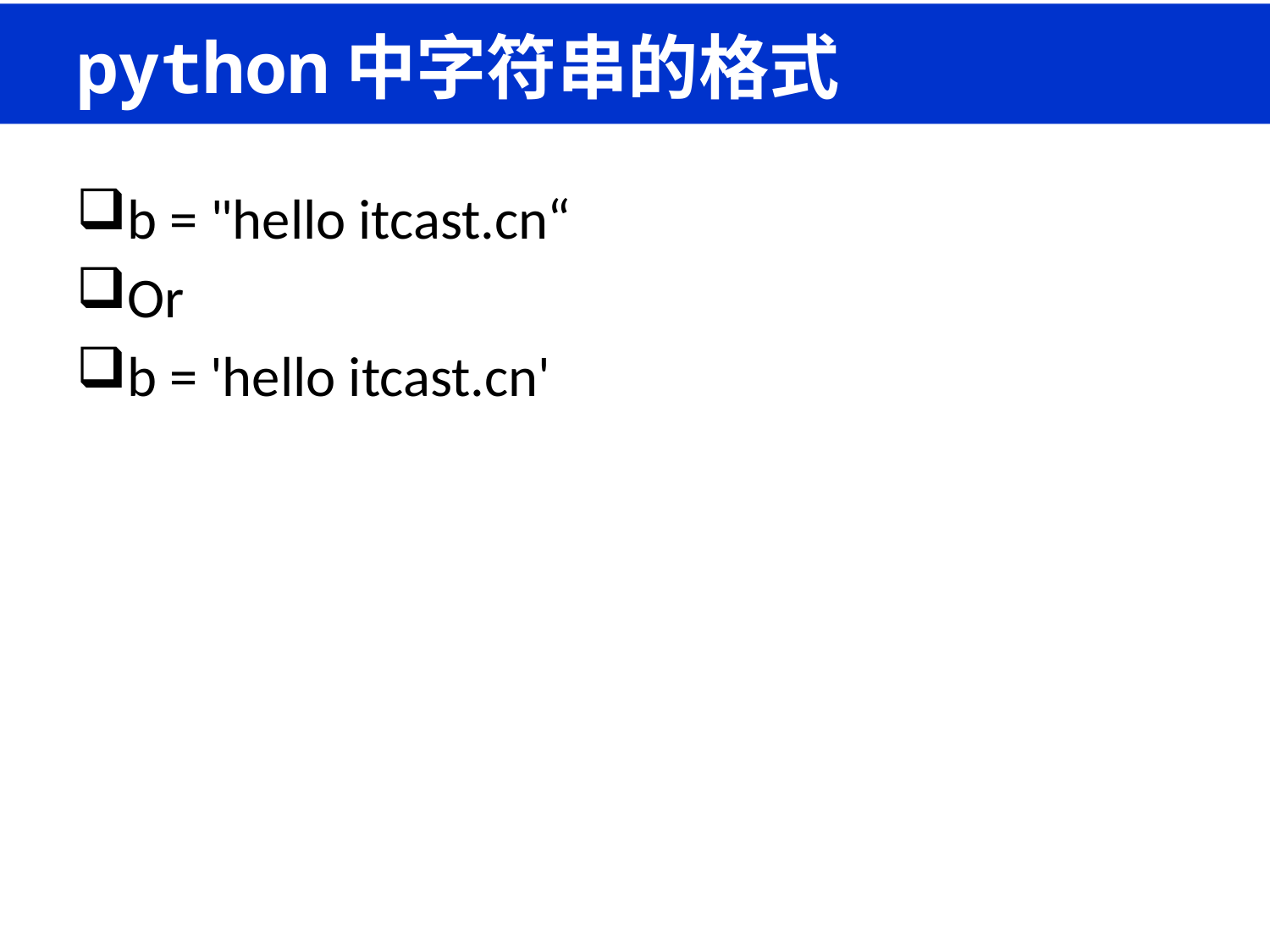

# python中字符串的格式
b = "hello itcast.cn“
Or
b = 'hello itcast.cn'